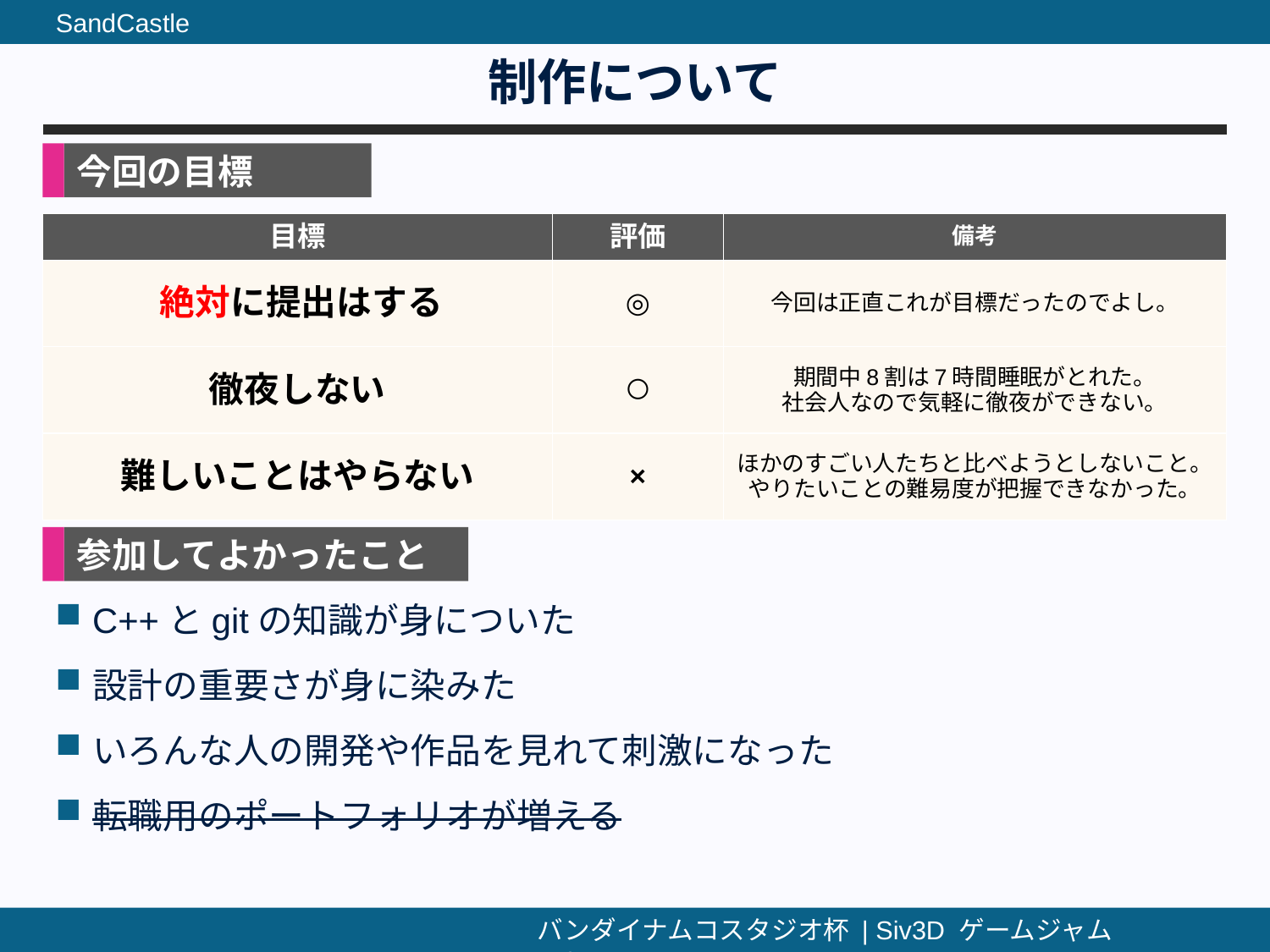

SandCastle
# 制作について

今回の目標
| 目標 | 評価​ | 備考 |
| --- | --- | --- |
| ​絶対に提出はする | ◎​ | 今回は正直これが目標だったのでよし。 |
| 徹夜しない | 〇 | 期間中8割は7時間睡眠がとれた。 社会人なので気軽に徹夜ができない。 |
| 難しいことはやらない | ×​ | ほかのすごい人たちと比べようとしないこと。 やりたいことの難易度が把握できなかった。 |

参加してよかったこと
C++とgitの知識が身についた
設計の重要さが身に染みた
いろんな人の開発や作品を見れて刺激になった
転職用のポートフォリオが増える
バンダイナムコスタジオ杯 | Siv3D ゲームジャム　11/5